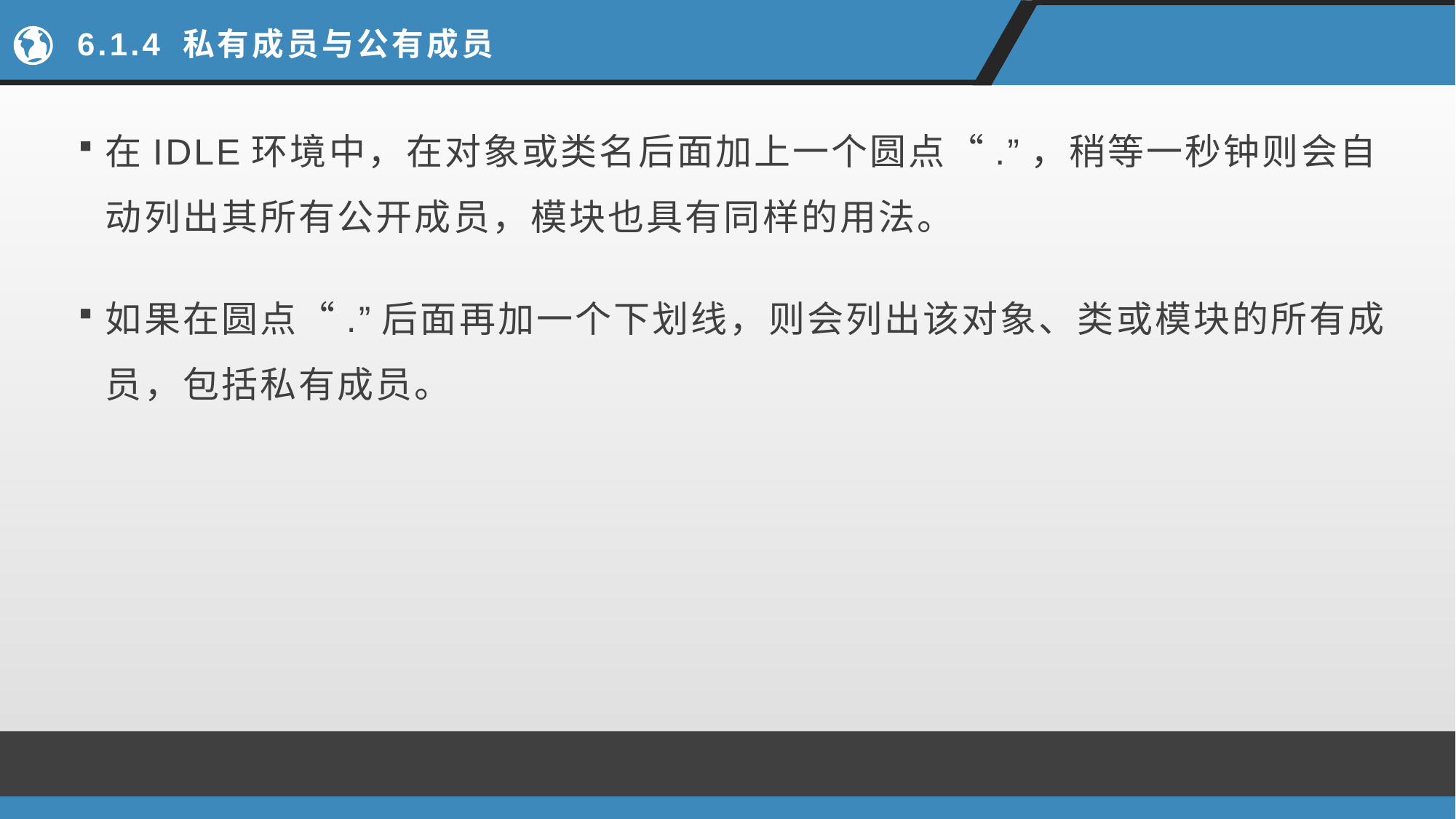

# 6.1.4 私有成员与公有成员

在IDLE环境中，在对象或类名后面加上一个圆点“.”，稍等一秒钟则会自动列出其所有公开成员，模块也具有同样的用法。
如果在圆点“.”后面再加一个下划线，则会列出该对象、类或模块的所有成员，包括私有成员。
21